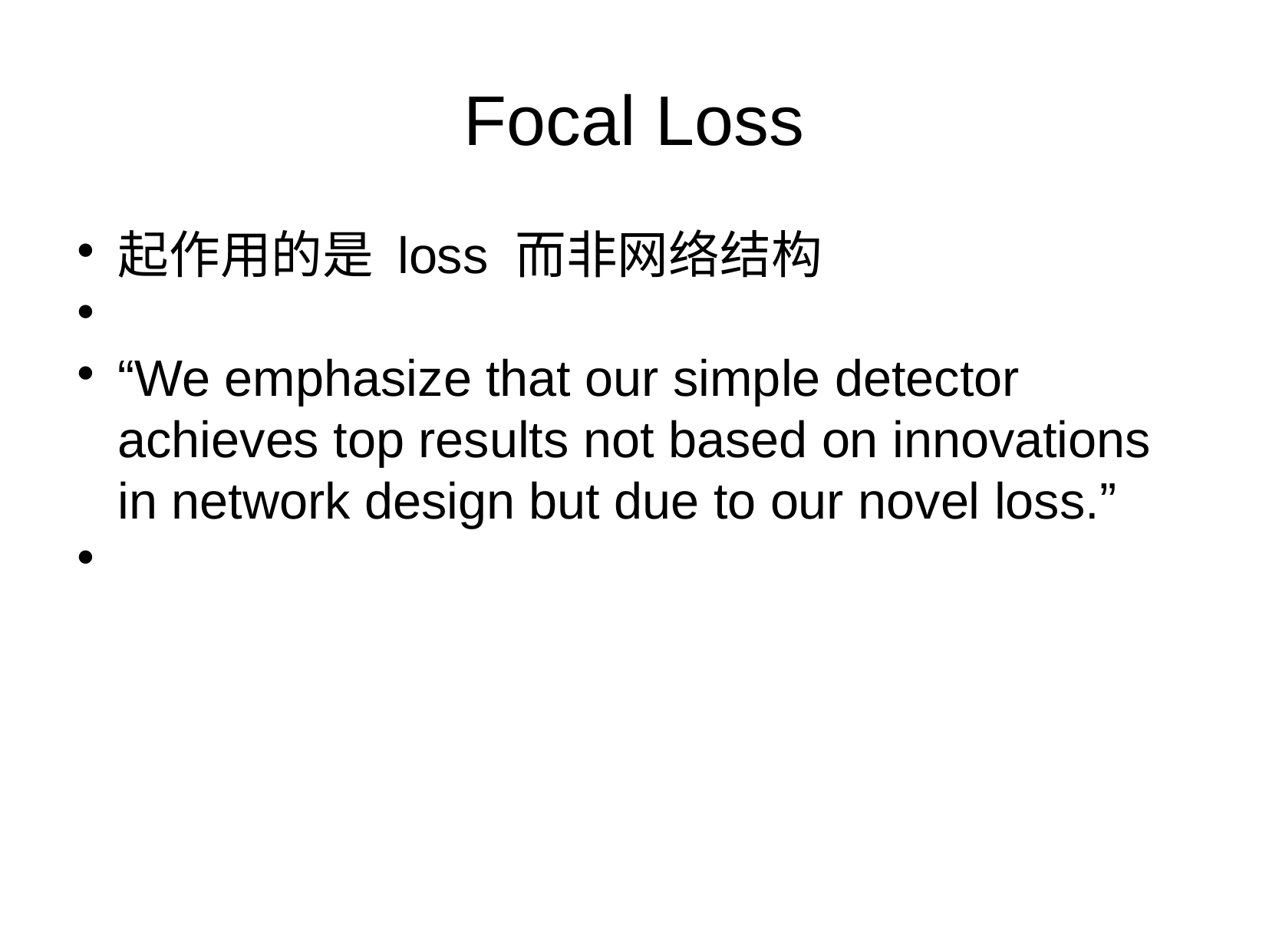

Focal Loss
起作用的是 loss 而非网络结构

“We emphasize that our simple detector achieves top results not based on innovations in network design but due to our novel loss.”